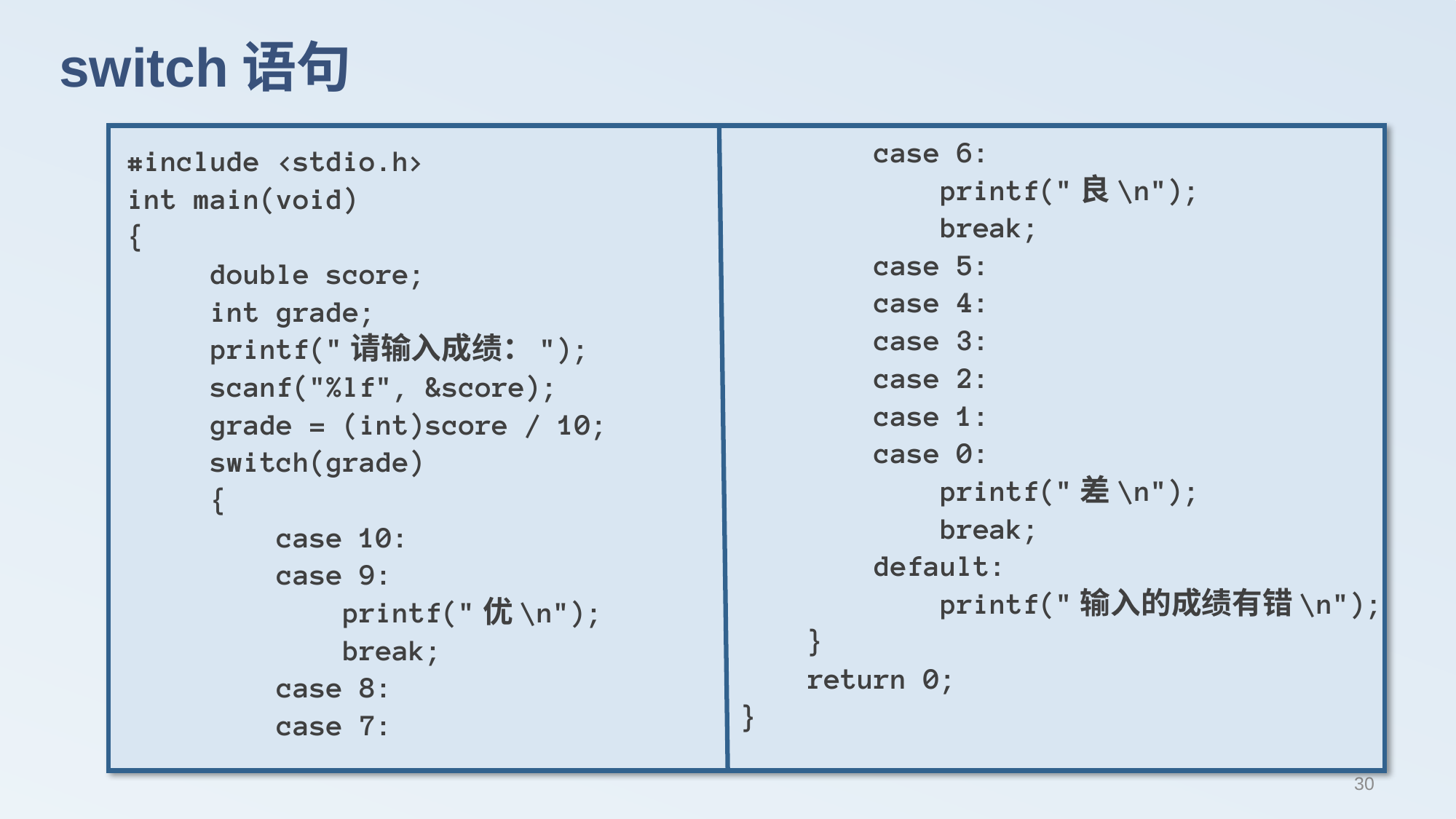

# switch语句

        case 6:
            printf("良\n");
            break;
        case 5:
        case 4:
        case 3:
        case 2:
        case 1:
        case 0:
            printf("差\n");
            break;
        default:
            printf("输入的成绩有错\n");
    }
    return 0;
}
#include <stdio.h>
int main(void)
{
     double score;
     int grade;
     printf("请输入成绩：");
     scanf("%lf", &score);
     grade = (int)score / 10;
     switch(grade)
     {
         case 10:
         case 9:
             printf("优\n");
             break;
         case 8:
         case 7: